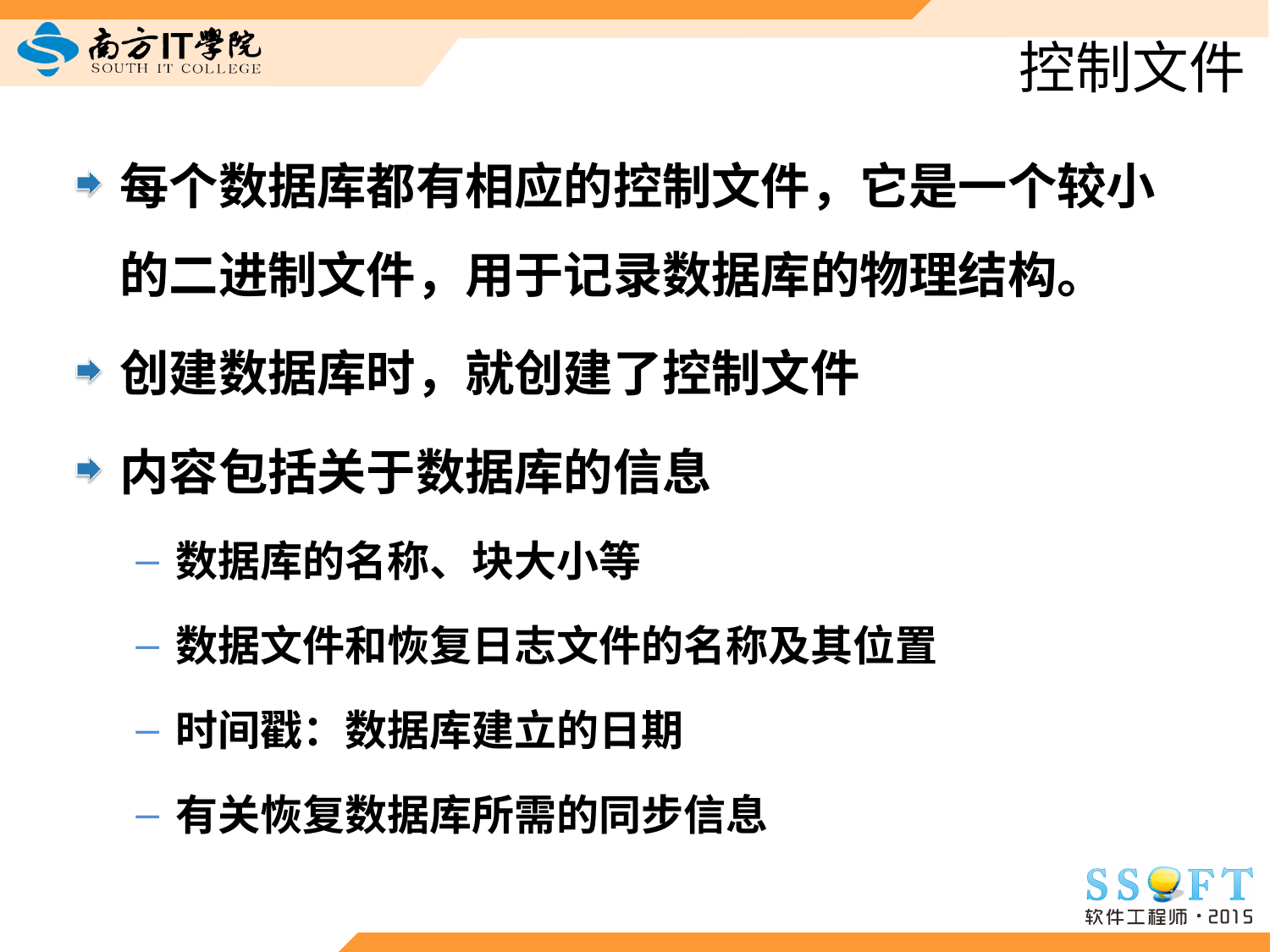

# 控制文件
每个数据库都有相应的控制文件，它是一个较小的二进制文件，用于记录数据库的物理结构。
创建数据库时，就创建了控制文件
内容包括关于数据库的信息
数据库的名称、块大小等
数据文件和恢复日志文件的名称及其位置
时间戳：数据库建立的日期
有关恢复数据库所需的同步信息